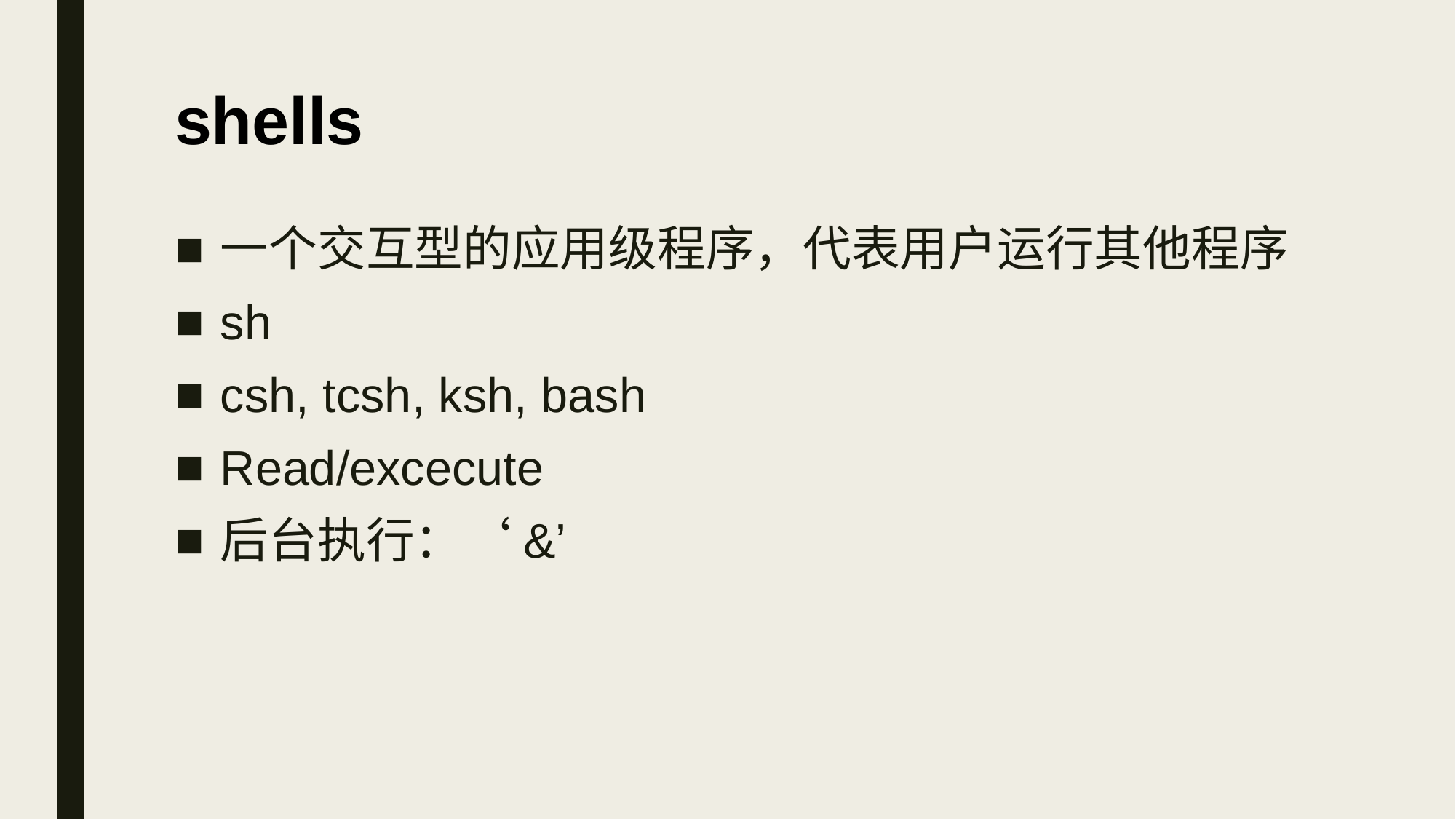

# shells
一个交互型的应用级程序，代表用户运行其他程序
sh
csh, tcsh, ksh, bash
Read/excecute
后台执行：‘&’